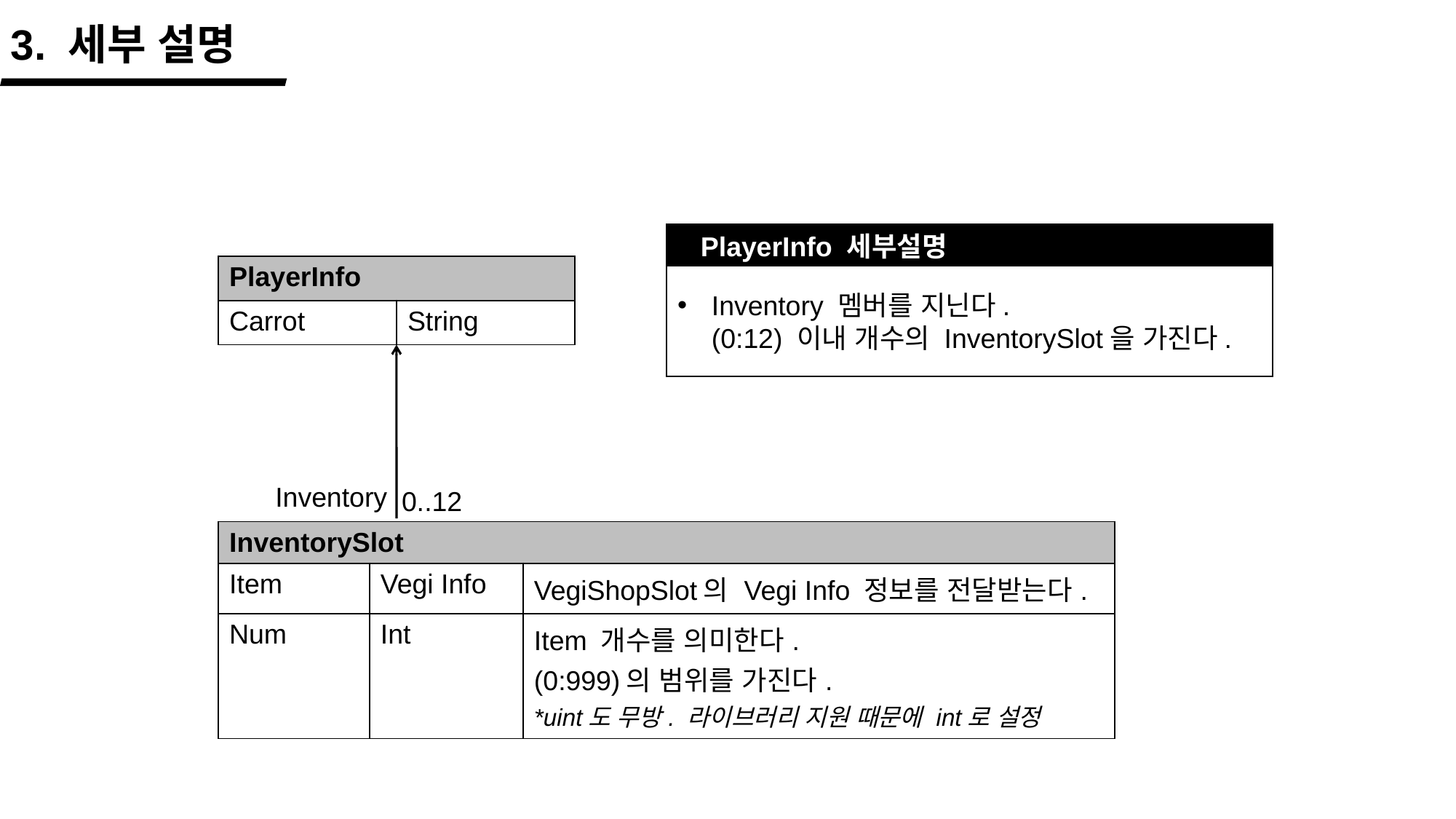

3. 세부 설명

PlayerInfo 세부설명

Inventory 멤버를 지닌다.
(0:12) 이내 개수의 InventorySlot을 가진다.
| PlayerInfo |  |
| --- | --- |
| Carrot | String |
Inventory
0..12
| InventorySlot |  |  |
| --- | --- | --- |
| Item | Vegi Info | VegiShopSlot의 Vegi Info 정보를 전달받는다. |
| Num | Int | Item 개수를 의미한다. (0:999)의 범위를 가진다. \*uint도 무방. 라이브러리 지원 때문에 int로 설정 |